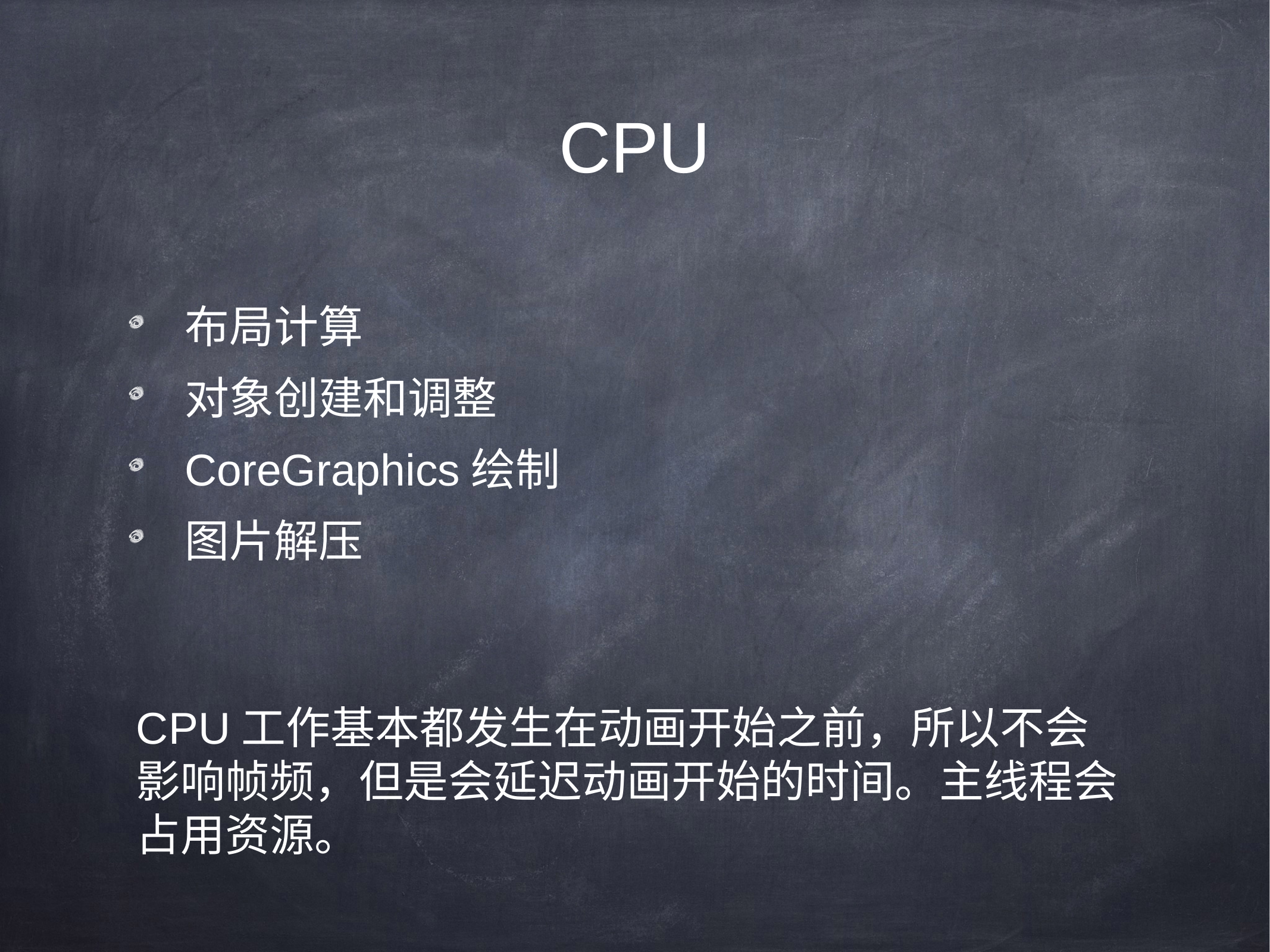

# CPU
布局计算
对象创建和调整
CoreGraphics绘制
图片解压
CPU工作基本都发生在动画开始之前，所以不会影响帧频，但是会延迟动画开始的时间。主线程会占用资源。